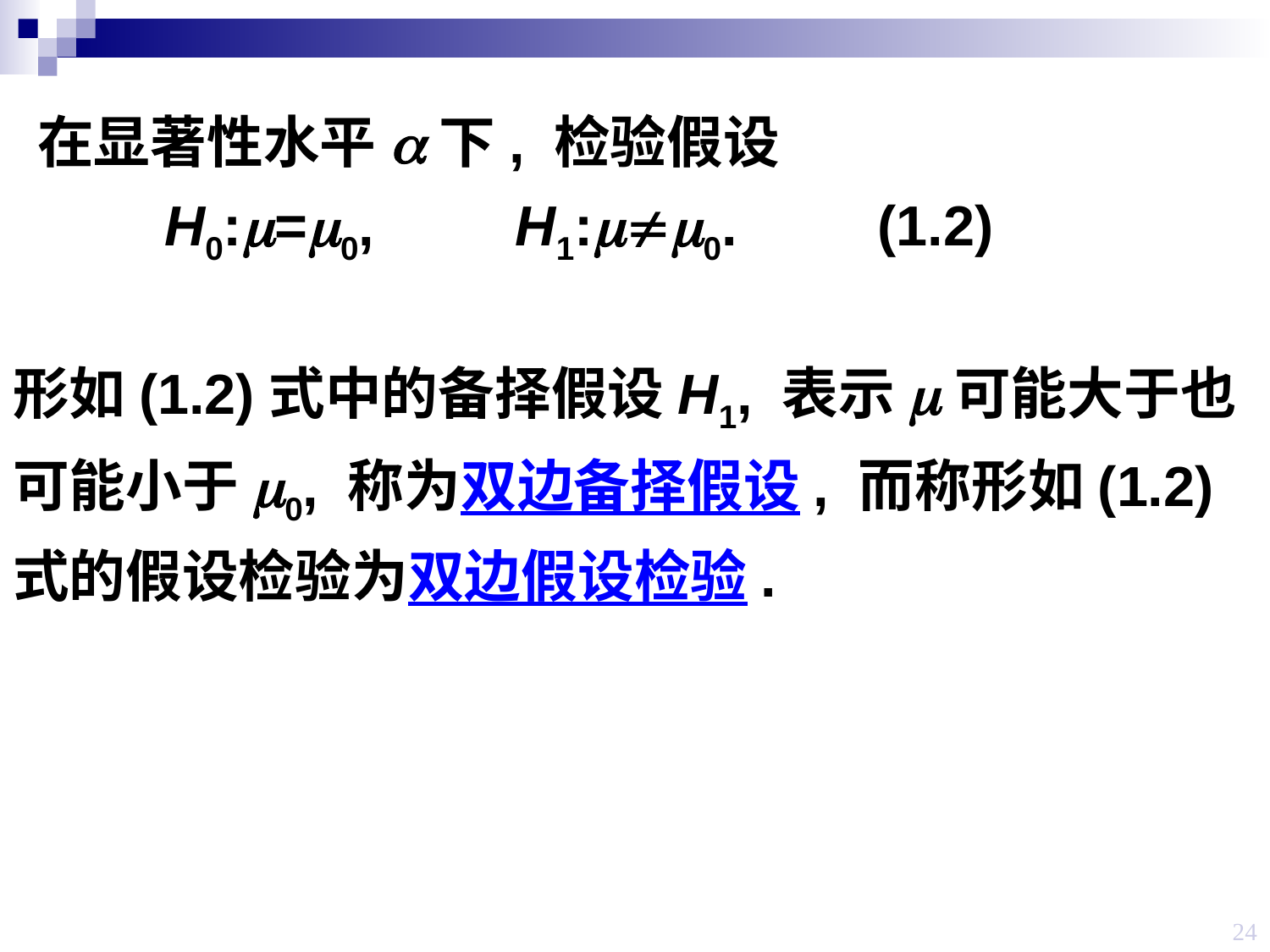

在显著性水平α下, 检验假设
	H0:μ=μ0,         H1:μ≠μ0.         (1.2)
形如(1.2)式中的备择假设H1, 表示μ可能大于也可能小于μ0, 称为双边备择假设, 而称形如(1.2)式的假设检验为双边假设检验.
24